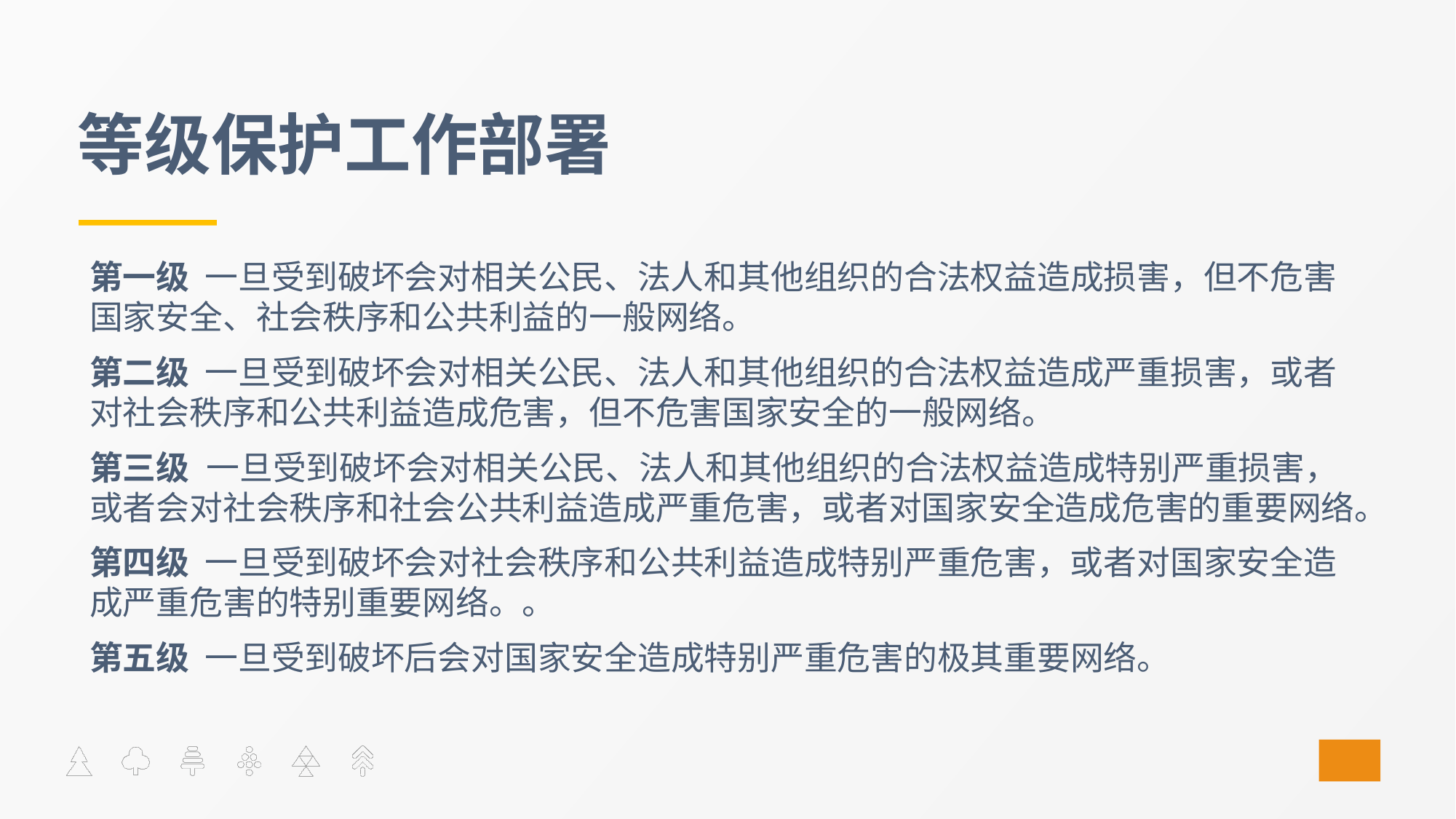

# 等级保护工作部署

第一级  一旦受到破坏会对相关公民、法人和其他组织的合法权益造成损害，但不危害国家安全、社会秩序和公共利益的一般网络。
第二级  一旦受到破坏会对相关公民、法人和其他组织的合法权益造成严重损害，或者对社会秩序和公共利益造成危害，但不危害国家安全的一般网络。
第三级	 一旦受到破坏会对相关公民、法人和其他组织的合法权益造成特别严重损害，或者会对社会秩序和社会公共利益造成严重危害，或者对国家安全造成危害的重要网络。
第四级  一旦受到破坏会对社会秩序和公共利益造成特别严重危害，或者对国家安全造成严重危害的特别重要网络。。
第五级  一旦受到破坏后会对国家安全造成特别严重危害的极其重要网络。
15